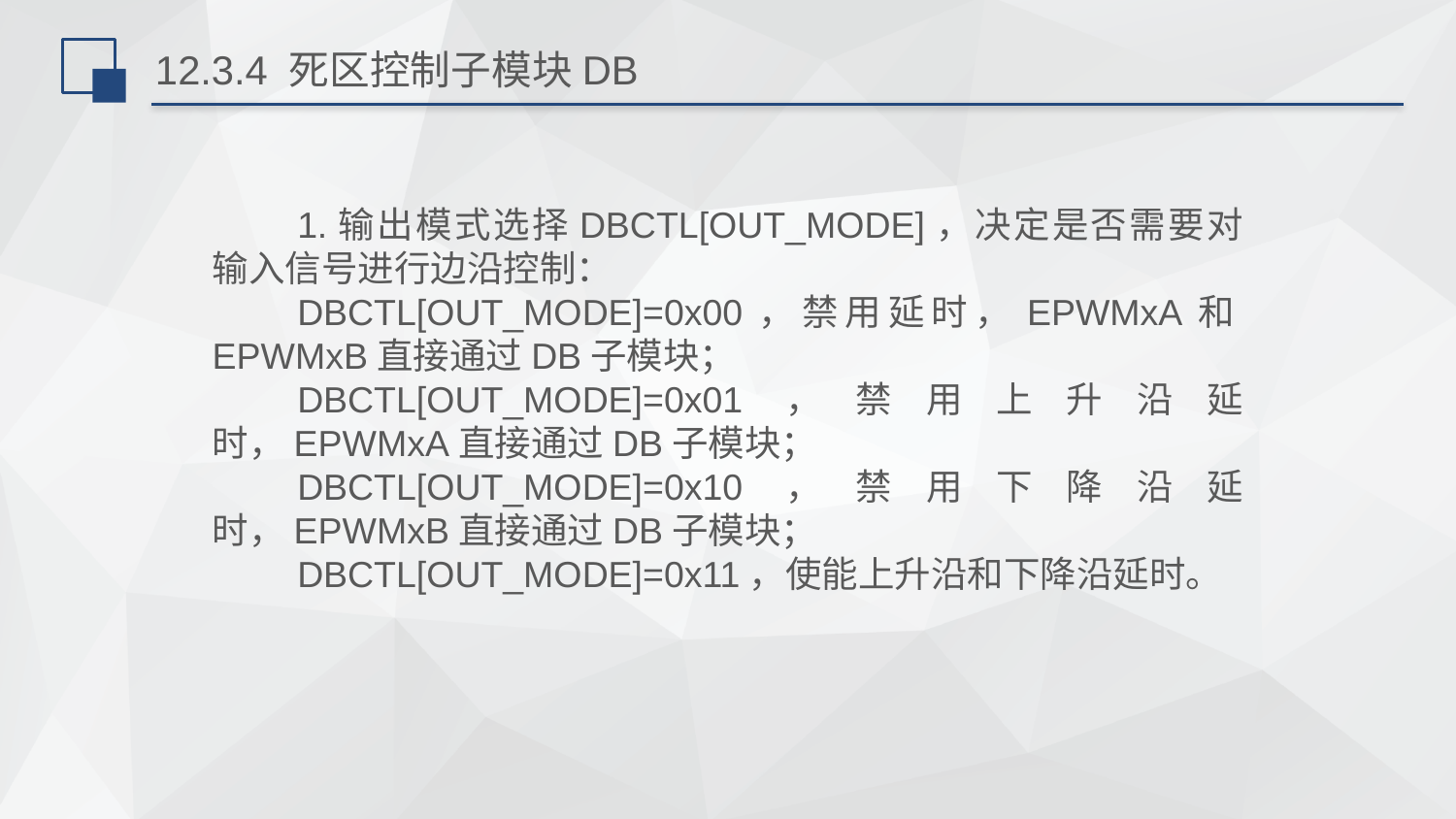

# 12.3.4 死区控制子模块DB
1.输出模式选择DBCTL[OUT_MODE]，决定是否需要对输入信号进行边沿控制：
DBCTL[OUT_MODE]=0x00，禁用延时，EPWMxA和EPWMxB直接通过DB子模块；
DBCTL[OUT_MODE]=0x01，禁用上升沿延时，EPWMxA直接通过DB子模块；
DBCTL[OUT_MODE]=0x10，禁用下降沿延时，EPWMxB直接通过DB子模块；
DBCTL[OUT_MODE]=0x11，使能上升沿和下降沿延时。